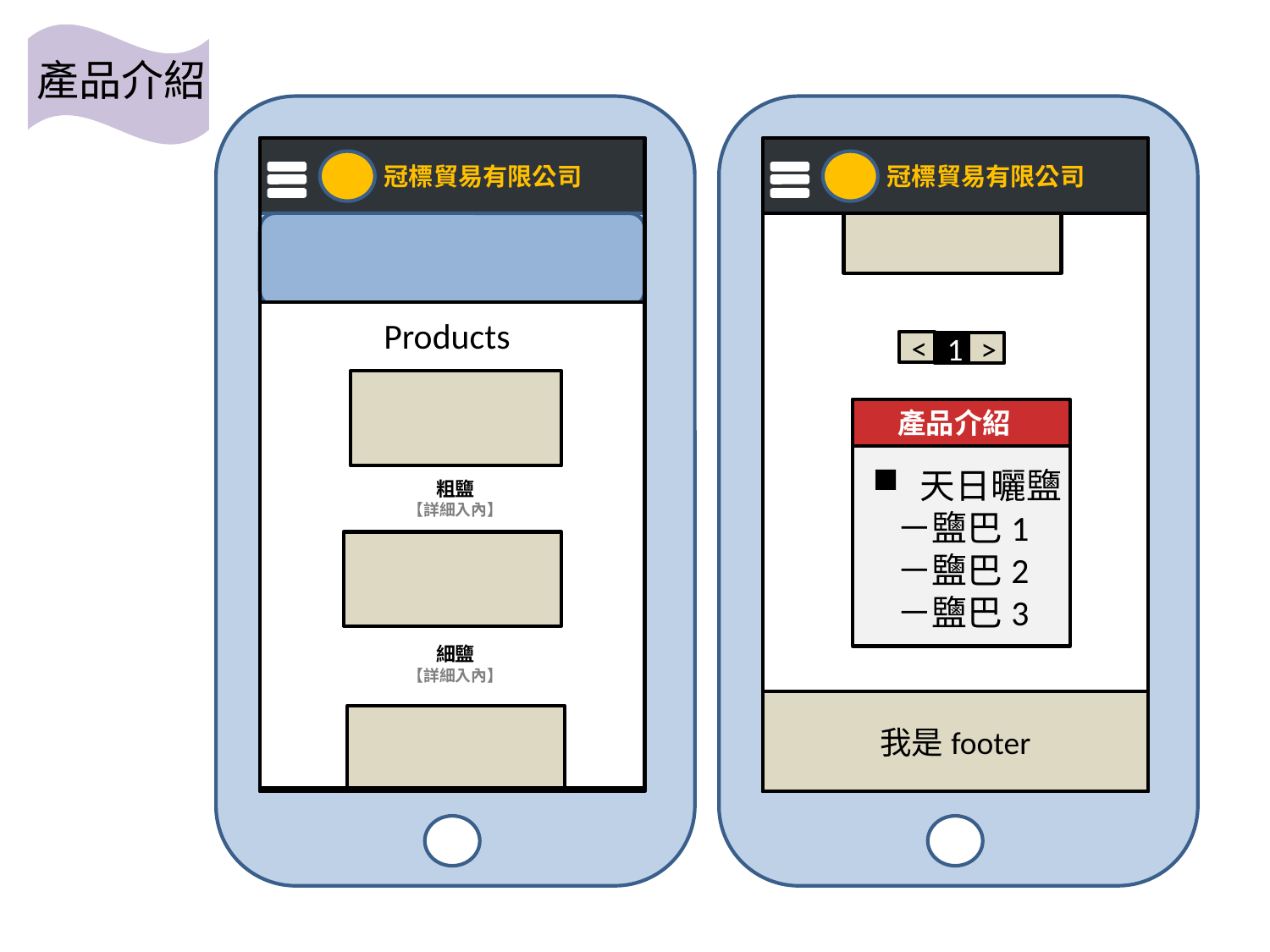

產品介紹

冠標貿易有限公司
冠標貿易有限公司

Products
<
1
>

產品介紹

天日曬鹽
  －鹽巴1
  －鹽巴2
  －鹽巴3

粗鹽
【詳細入內】

細鹽
【詳細入內】
我是footer